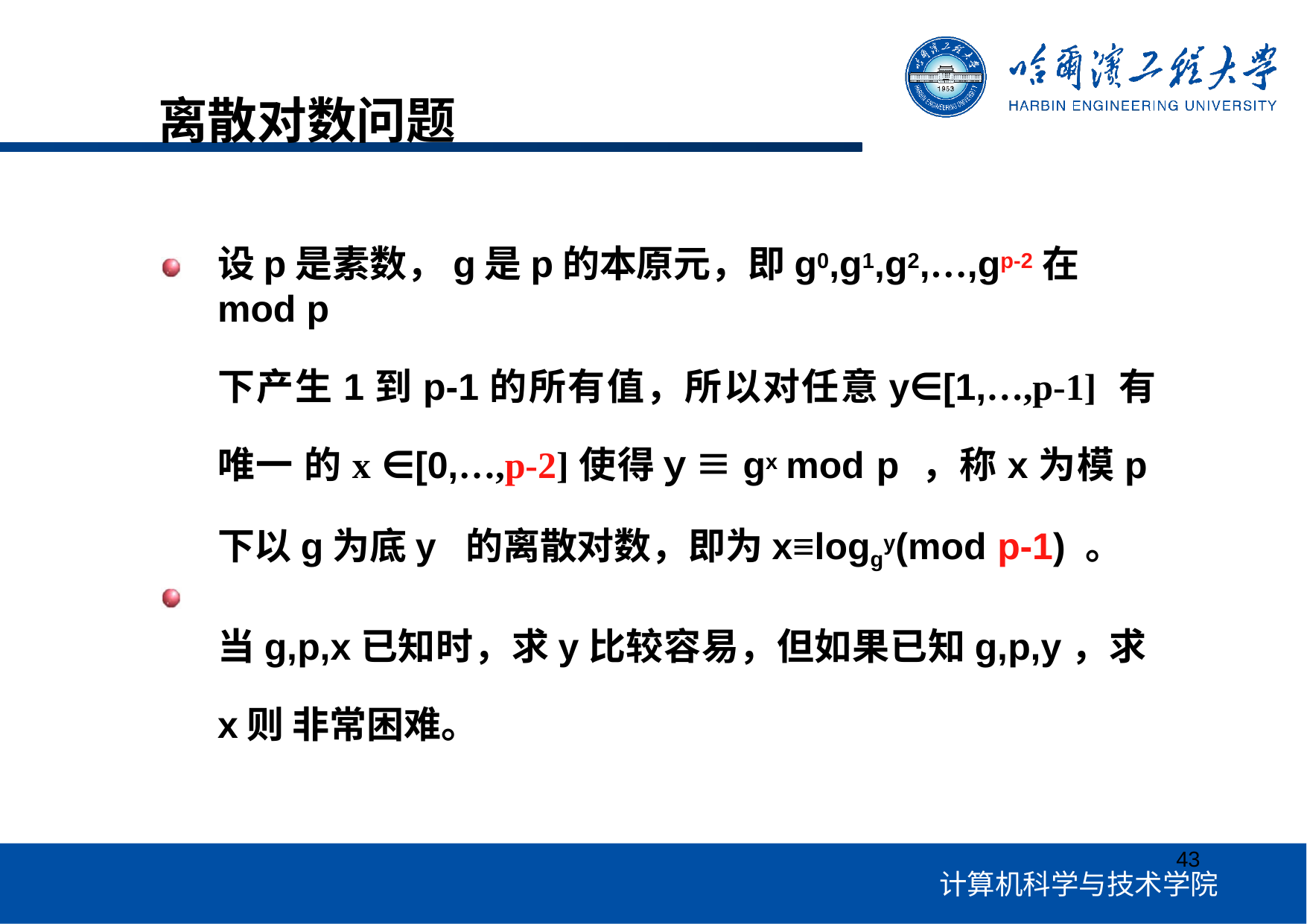

# 离散对数问题
设p是素数，g是p的本原元，即g0,g1,g2,…,gp-2在 mod p
下产生1到p-1的所有值，所以对任意y∈[1,…,p-1] 有唯一 的x ∈[0,…,p-2]使得ｙ≡gx mod p ，称x为模p下以g为底y  的离散对数，即为x≡loggy(mod p-1) 。
当g,p,x已知时，求y比较容易，但如果已知g,p,y，求x则 非常困难。

43